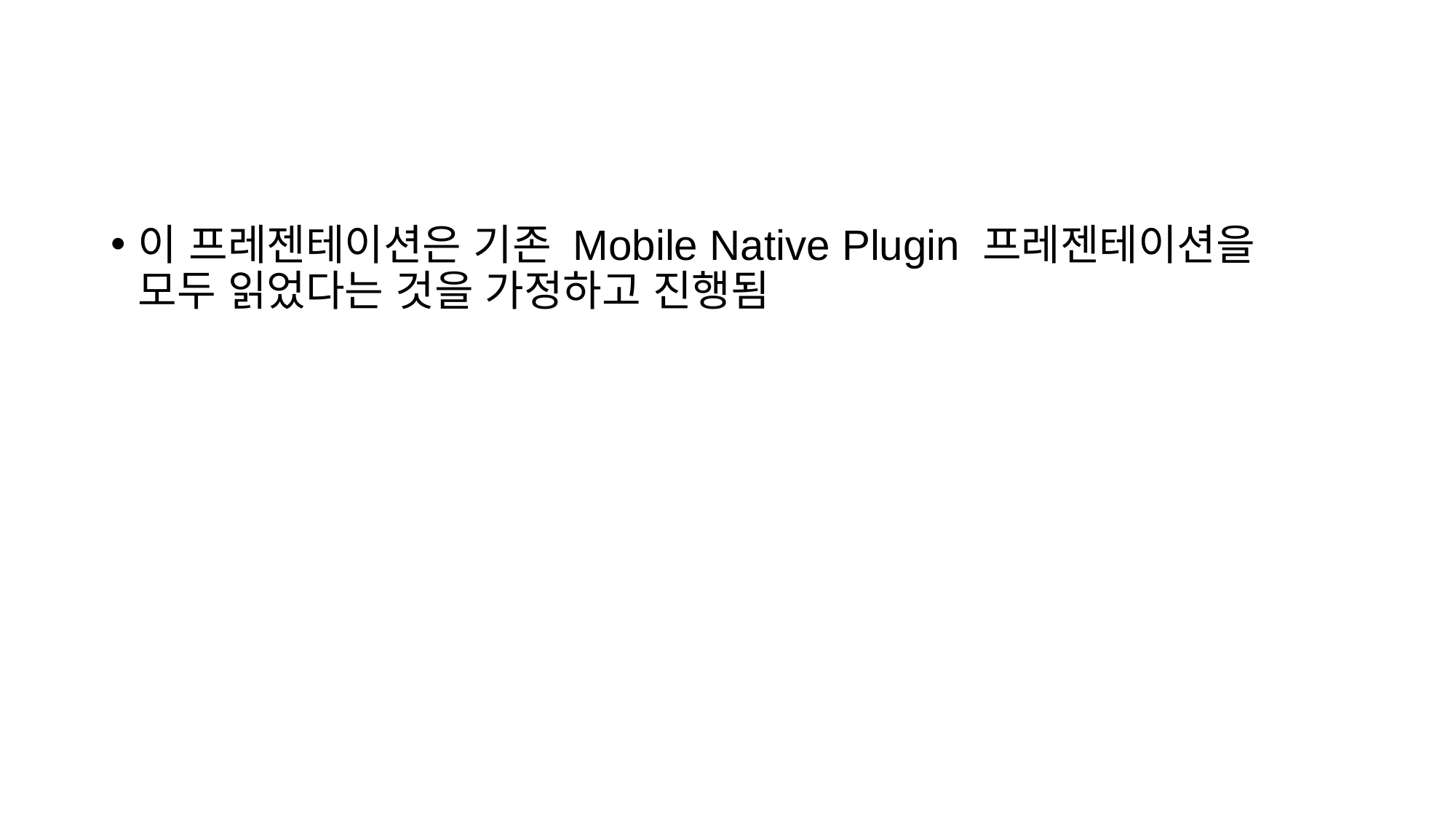

이 프레젠테이션은 기존 Mobile Native Plugin 프레젠테이션을 모두 읽었다는 것을 가정하고 진행됨